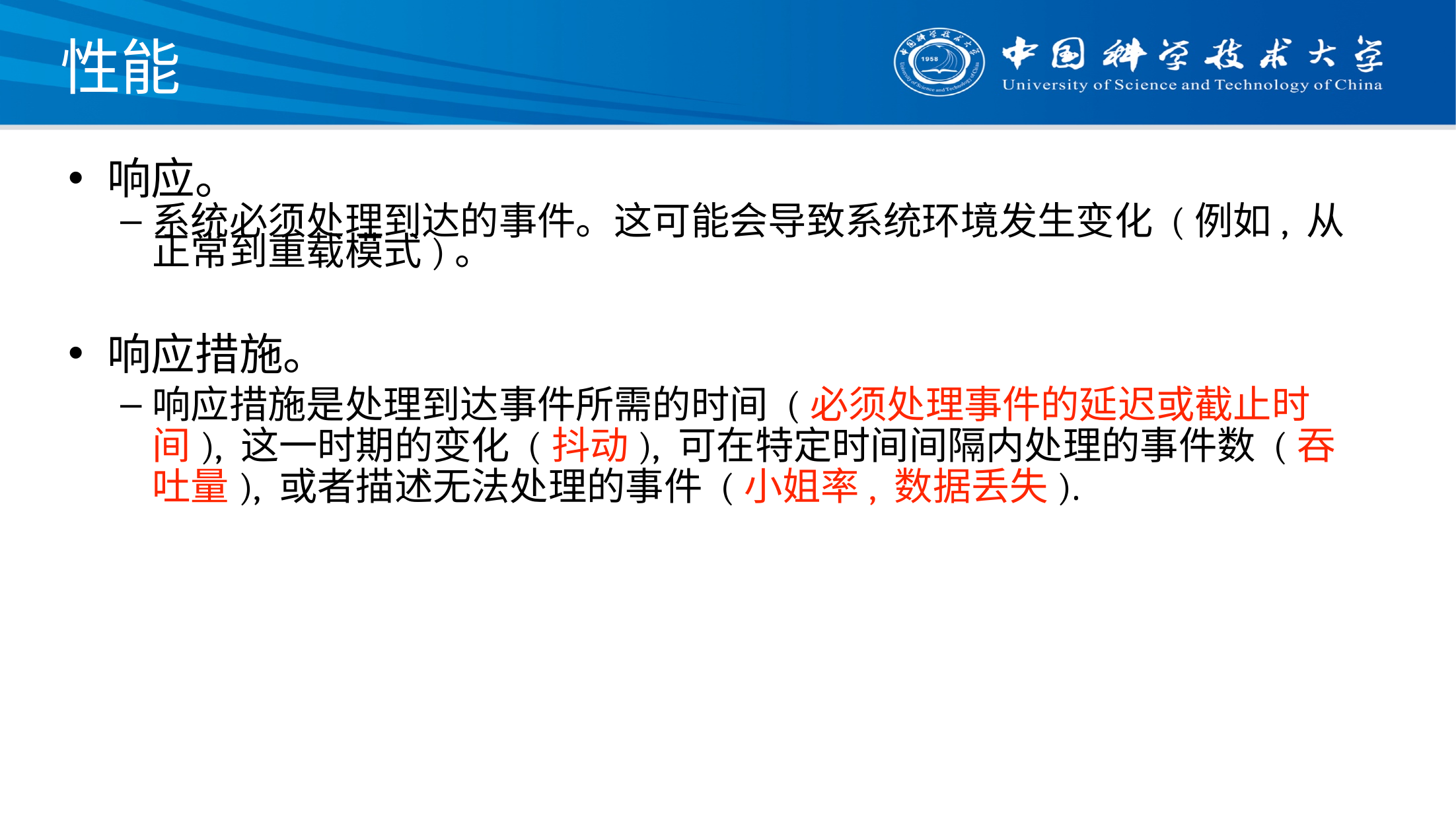

# 性能
响应。
系统必须处理到达的事件。这可能会导致系统环境发生变化 (例如, 从正常到重载模式)。

响应措施。
响应措施是处理到达事件所需的时间 (必须处理事件的延迟或截止时间), 这一时期的变化 (抖动), 可在特定时间间隔内处理的事件数 (吞吐量), 或者描述无法处理的事件 (小姐率, 数据丢失).